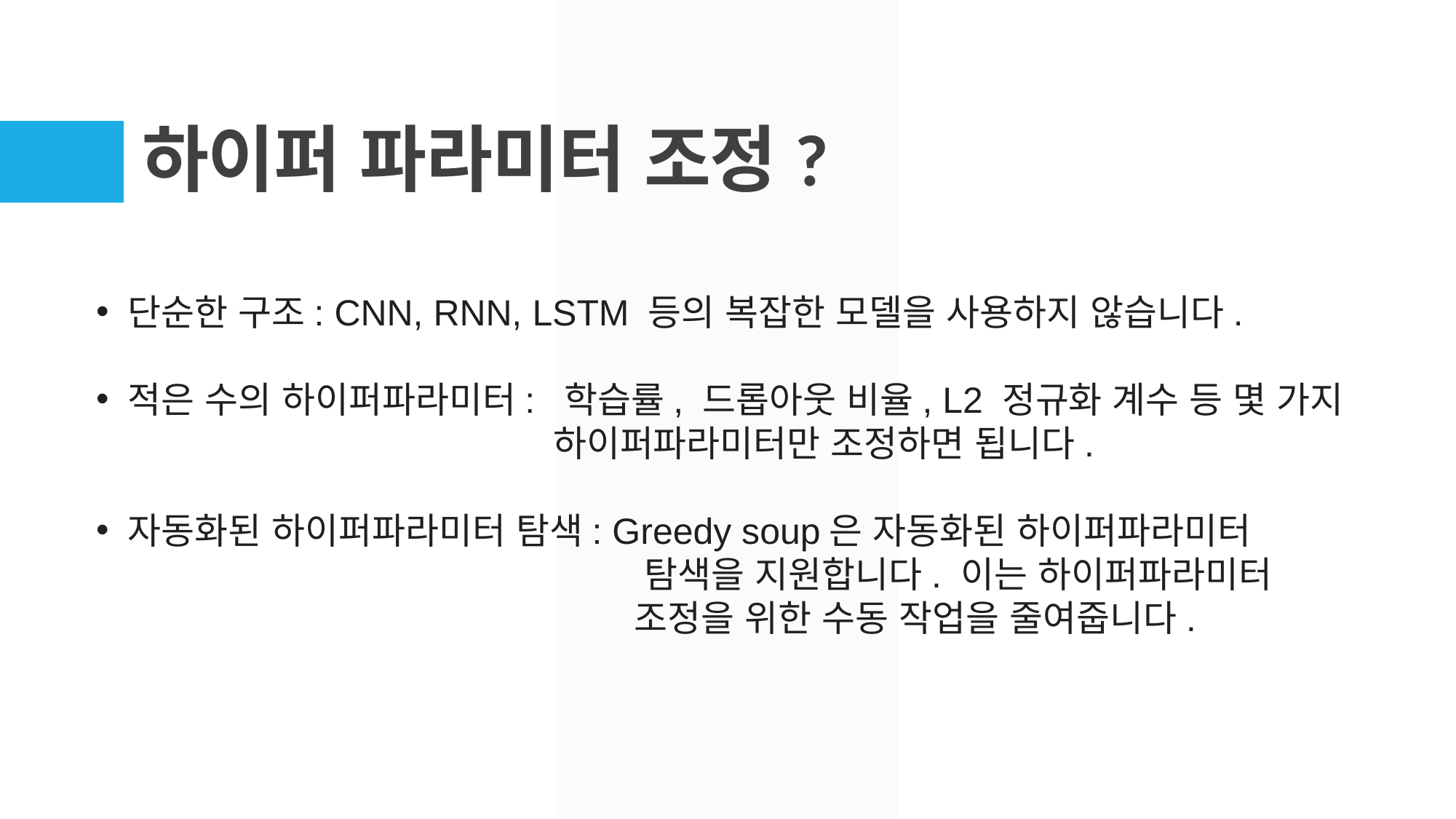

# 하이퍼 파라미터 조정?
 단순한 구조: CNN, RNN, LSTM 등의 복잡한 모델을 사용하지 않습니다.

 적은 수의 하이퍼파라미터:  학습률, 드롭아웃 비율, L2 정규화 계수 등 몇 가지 				  하이퍼파라미터만 조정하면 됩니다.

 자동화된 하이퍼파라미터 탐색: Greedy soup은 자동화된 하이퍼파라미터 					           탐색을 지원합니다. 이는 하이퍼파라미터 					          조정을 위한 수동 작업을 줄여줍니다.